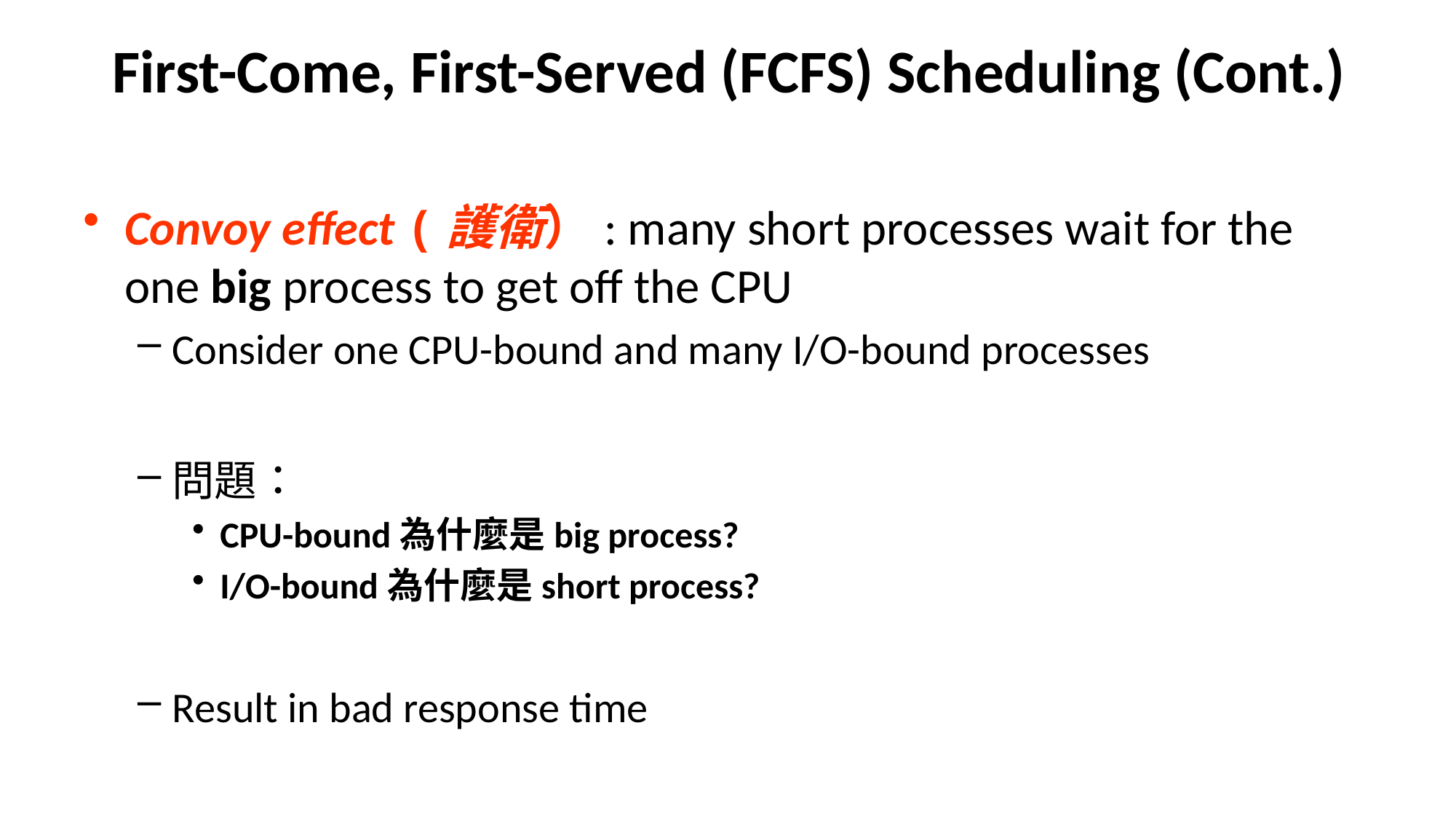

# First-Come, First-Served (FCFS) Scheduling (Cont.)
Convoy effect (護衛）: many short processes wait for the one big process to get off the CPU
Consider one CPU-bound and many I/O-bound processes

問題：
CPU-bound為什麼是big process?
I/O-bound為什麼是short process?

Result in bad response time